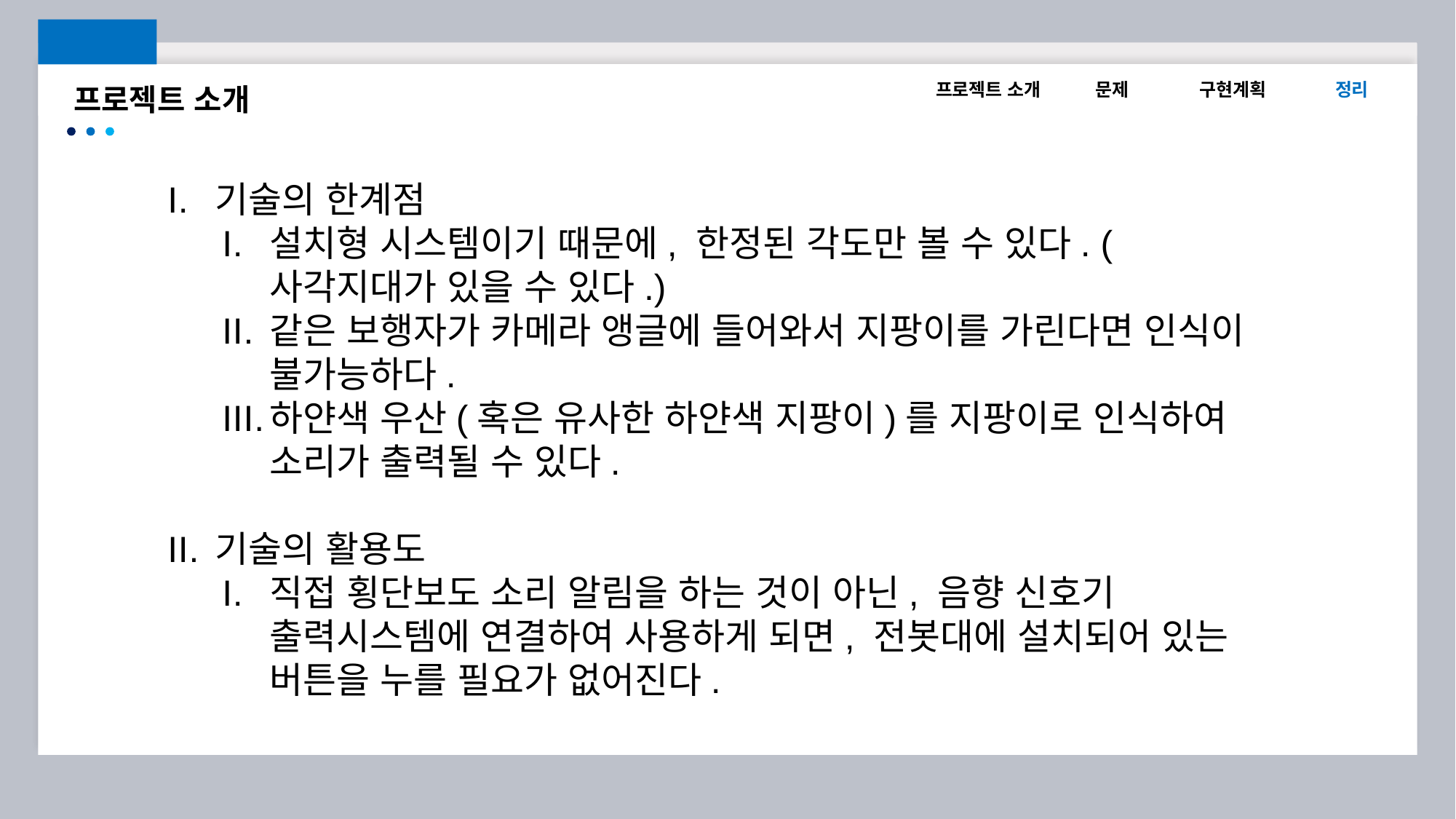

프로젝트 소개
문제
구현계획
정리
프로젝트 소개

기술의 한계점
설치형 시스템이기 때문에, 한정된 각도만 볼 수 있다. (사각지대가 있을 수 있다.)
같은 보행자가 카메라 앵글에 들어와서 지팡이를 가린다면 인식이 불가능하다.
하얀색 우산(혹은 유사한 하얀색 지팡이)를 지팡이로 인식하여 소리가 출력될 수 있다.

기술의 활용도
직접 횡단보도 소리 알림을 하는 것이 아닌, 음향 신호기 출력시스템에 연결하여 사용하게 되면, 전봇대에 설치되어 있는 버튼을 누를 필요가 없어진다.